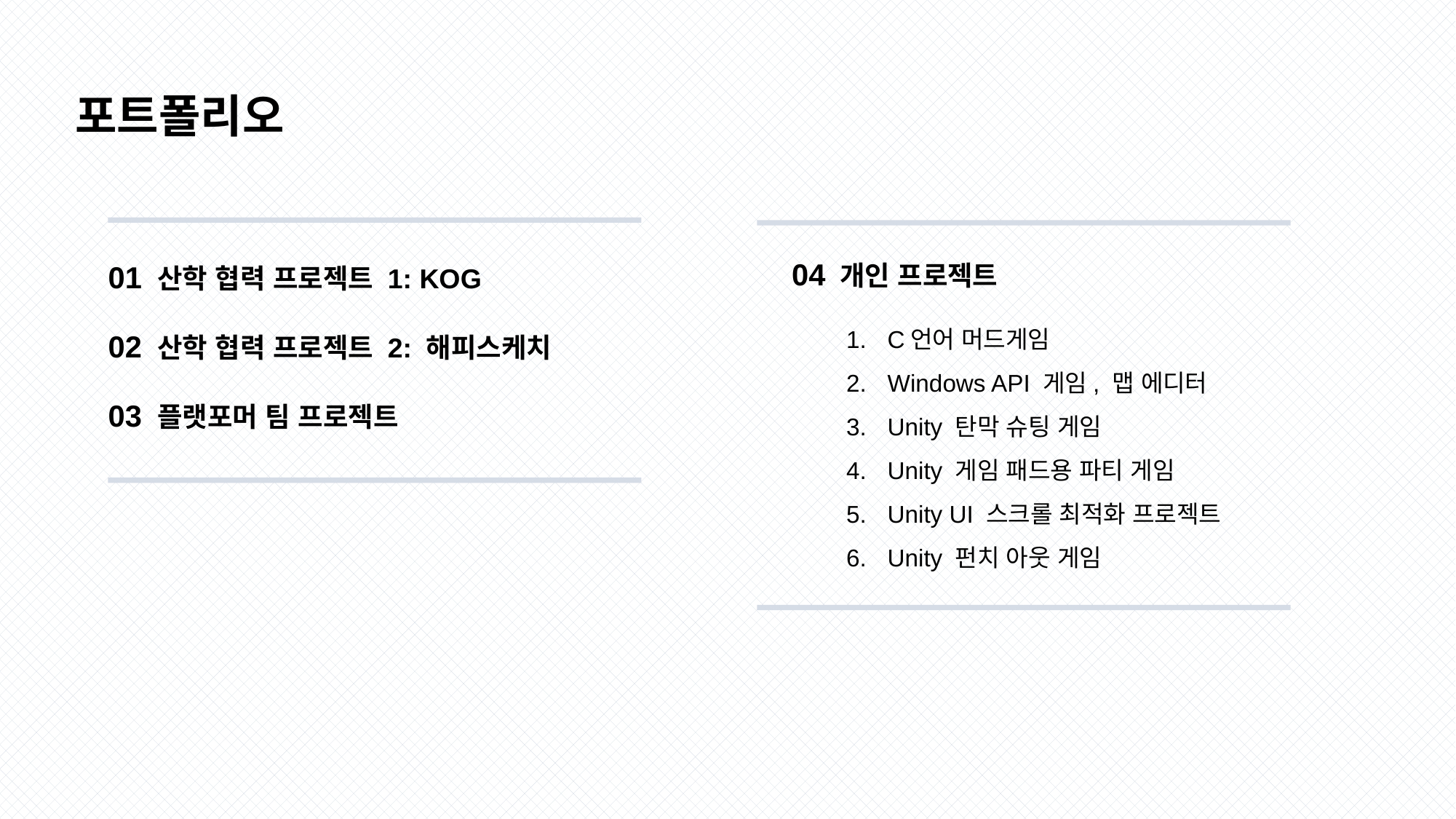

포트폴리오

04 개인 프로젝트
C언어 머드게임
Windows API 게임, 맵 에디터
Unity 탄막 슈팅 게임
Unity 게임 패드용 파티 게임
Unity UI 스크롤 최적화 프로젝트
Unity 펀치 아웃 게임
01 산학 협력 프로젝트 1: KOG

02 산학 협력 프로젝트 2: 해피스케치

03 플랫포머 팀 프로젝트